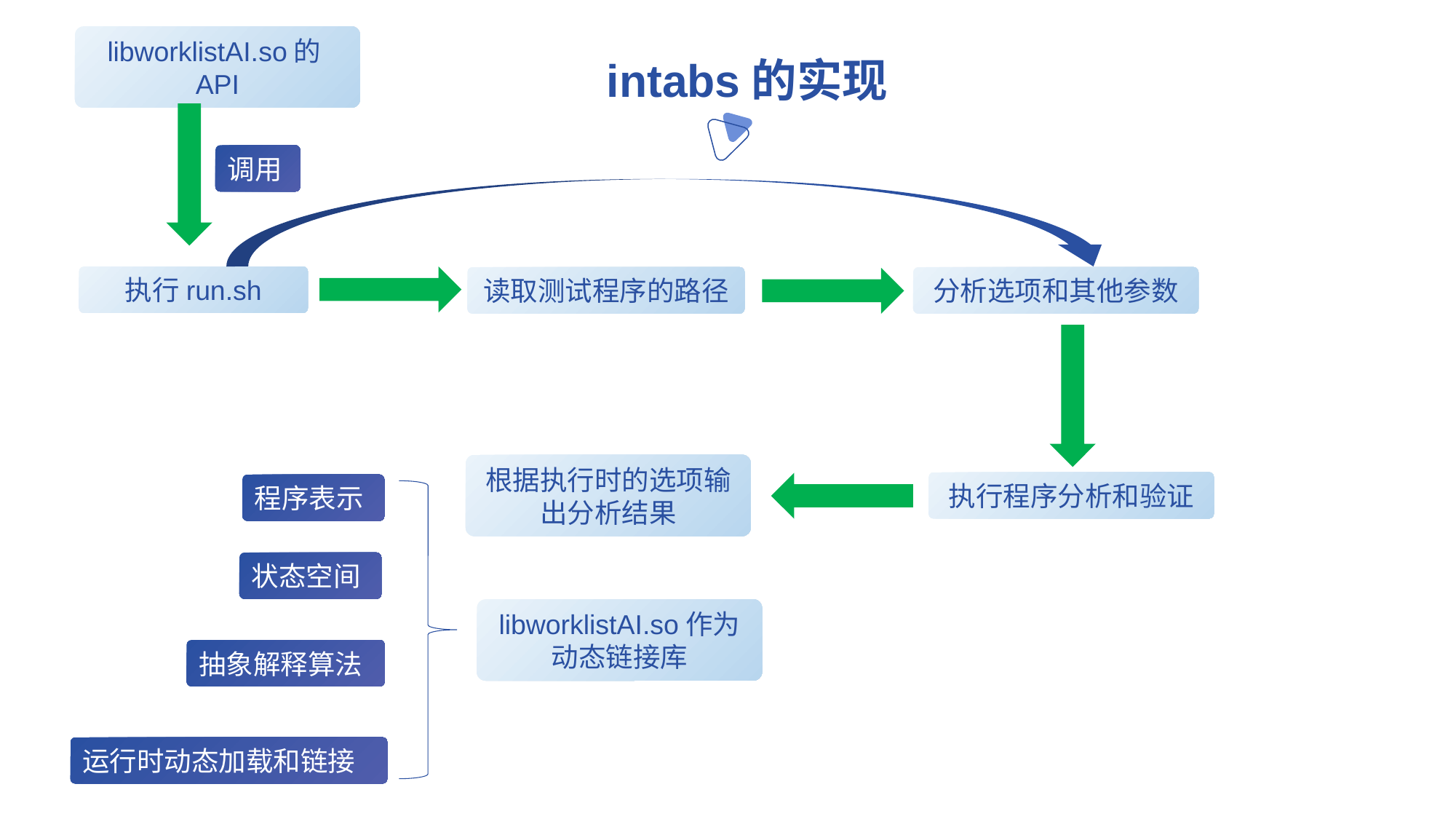

libworklistAI.so的API
调用

intabs的实现

执行程序分析和验证
执行run.sh

读取测试程序的路径
分析选项和其他参数

根据执行时的选项输出分析结果

程序表示

状态空间
libworklistAI.so作为动态链接库
抽象解释算法
运行时动态加载和链接